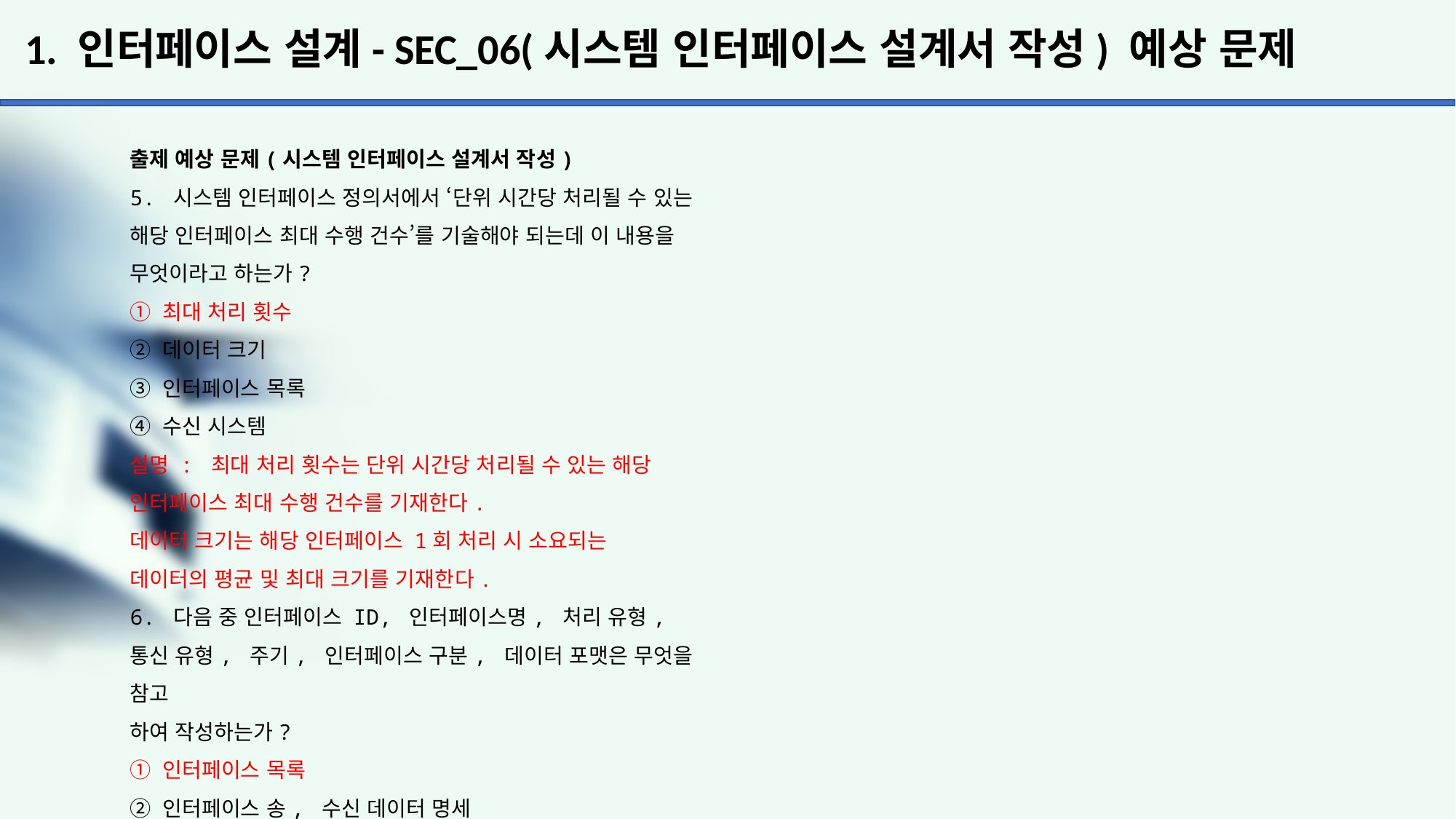

# 1. 인터페이스 설계- SEC_06(시스템 인터페이스 설계서 작성) 예상 문제
출제 예상 문제(시스템 인터페이스 설계서 작성)
5. 시스템 인터페이스 정의서에서 ‘단위 시간당 처리될 수 있는 해당 인터페이스 최대 수행 건수’를 기술해야 되는데 이 내용을 무엇이라고 하는가?
① 최대 처리 횟수
② 데이터 크기
③ 인터페이스 목록
④ 수신 시스템
설명 : 최대 처리 횟수는 단위 시간당 처리될 수 있는 해당
인터페이스 최대 수행 건수를 기재한다.
데이터 크기는 해당 인터페이스 1회 처리 시 소요되는
데이터의 평균 및 최대 크기를 기재한다.
6. 다음 중 인터페이스 ID, 인터페이스명, 처리 유형, 통신 유형, 주기, 인터페이스 구분, 데이터 포맷은 무엇을 참고
하여 작성하는가?
① 인터페이스 목록
② 인터페이스 송, 수신 데이터 명세
③ 코드 매핑 명세
④ 송, 수신 시스템 명세
설명 : 인터페이스 ID, 인터페이스명, 처리 유형, 통신 유형, 주기, 인터페이스 구분, 데이터 포맷은 인터페이스
목록을 참고하여 작성한다.
인터페이스 송, 수신 데이터의 내용들은 송, 수신 데이터
명세를 참고하여 작성한다.
매핑 규칙은 송, 수신 시스템의 항목이 단순 1:1이 아니기
때문에 병합, 변환 등 별도의 처리 로직이 필요한 경우에
작성한다.